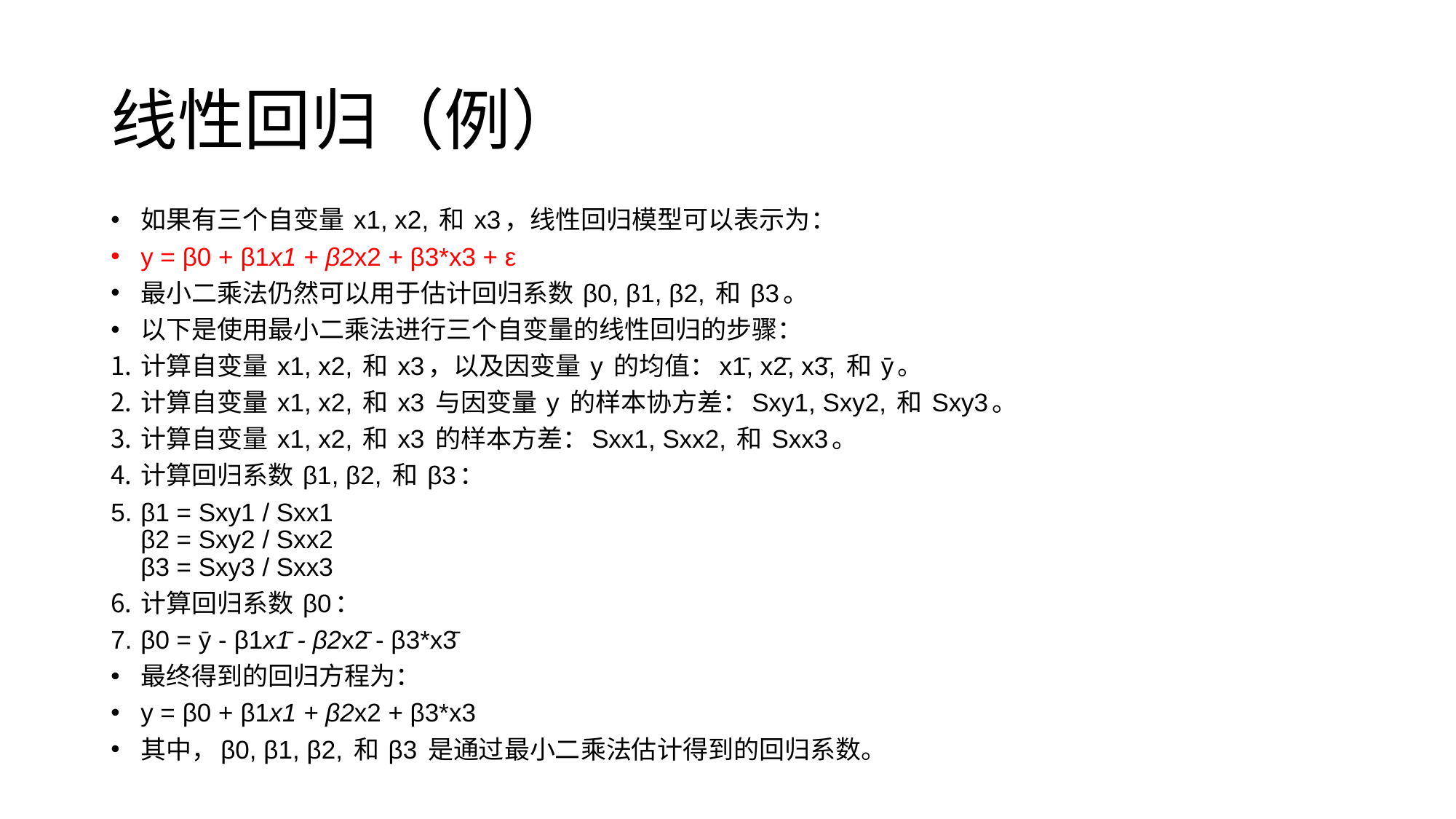

# 线性回归（例）
如果有三个自变量 x1, x2, 和 x3，线性回归模型可以表示为：
y = β0 + β1x1 + β2x2 + β3*x3 + ε
最小二乘法仍然可以用于估计回归系数 β0, β1, β2, 和 β3。
以下是使用最小二乘法进行三个自变量的线性回归的步骤：
计算自变量 x1, x2, 和 x3，以及因变量 y 的均值：x1̄, x2̄, x3̄, 和 ȳ。
计算自变量 x1, x2, 和 x3 与因变量 y 的样本协方差：Sxy1, Sxy2, 和 Sxy3。
计算自变量 x1, x2, 和 x3 的样本方差：Sxx1, Sxx2, 和 Sxx3。
计算回归系数 β1, β2, 和 β3：
β1 = Sxy1 / Sxx1
β2 = Sxy2 / Sxx2
β3 = Sxy3 / Sxx3
计算回归系数 β0：
β0 = ȳ - β1x1̄ - β2x2̄ - β3*x3̄
最终得到的回归方程为：
y = β0 + β1x1 + β2x2 + β3*x3
其中，β0, β1, β2, 和 β3 是通过最小二乘法估计得到的回归系数。